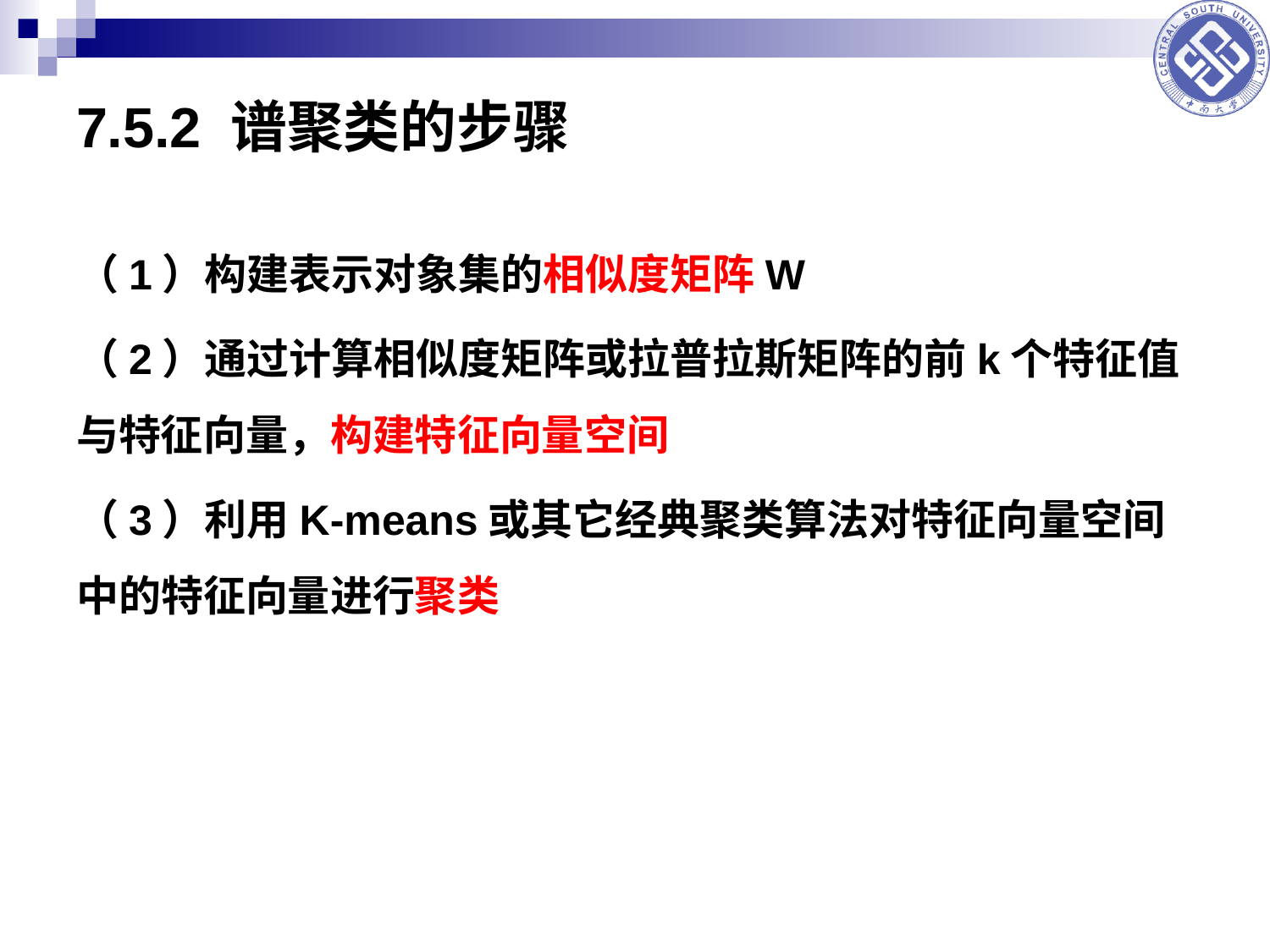

# 7.5.2 谱聚类的步骤
（1）构建表示对象集的相似度矩阵W
（2）通过计算相似度矩阵或拉普拉斯矩阵的前k个特征值与特征向量，构建特征向量空间
（3）利用K-means或其它经典聚类算法对特征向量空间中的特征向量进行聚类